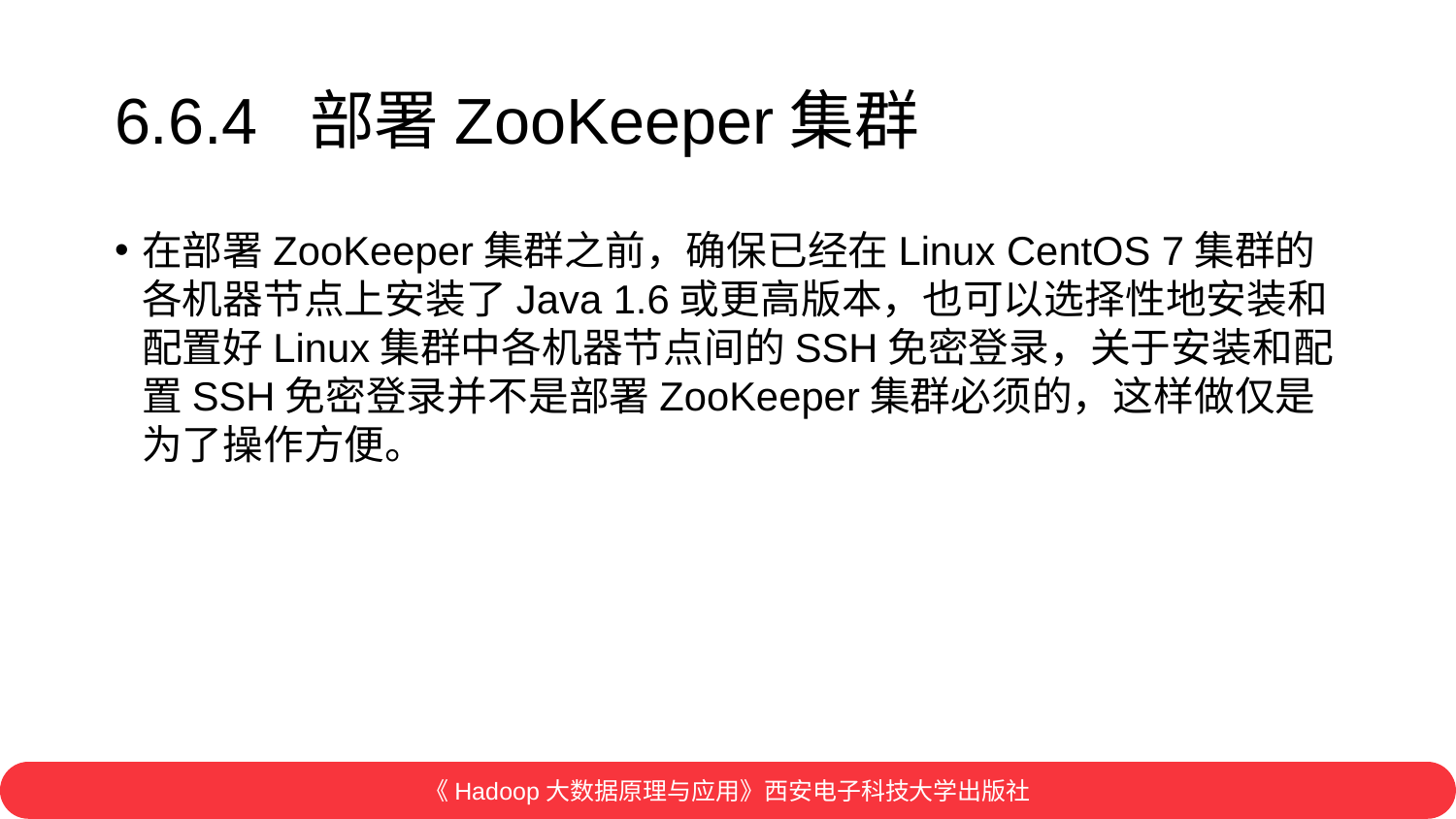

# 6.6.4  部署ZooKeeper集群
在部署ZooKeeper集群之前，确保已经在Linux CentOS 7集群的各机器节点上安装了Java 1.6或更高版本，也可以选择性地安装和配置好Linux集群中各机器节点间的SSH免密登录，关于安装和配置SSH免密登录并不是部署ZooKeeper集群必须的，这样做仅是为了操作方便。